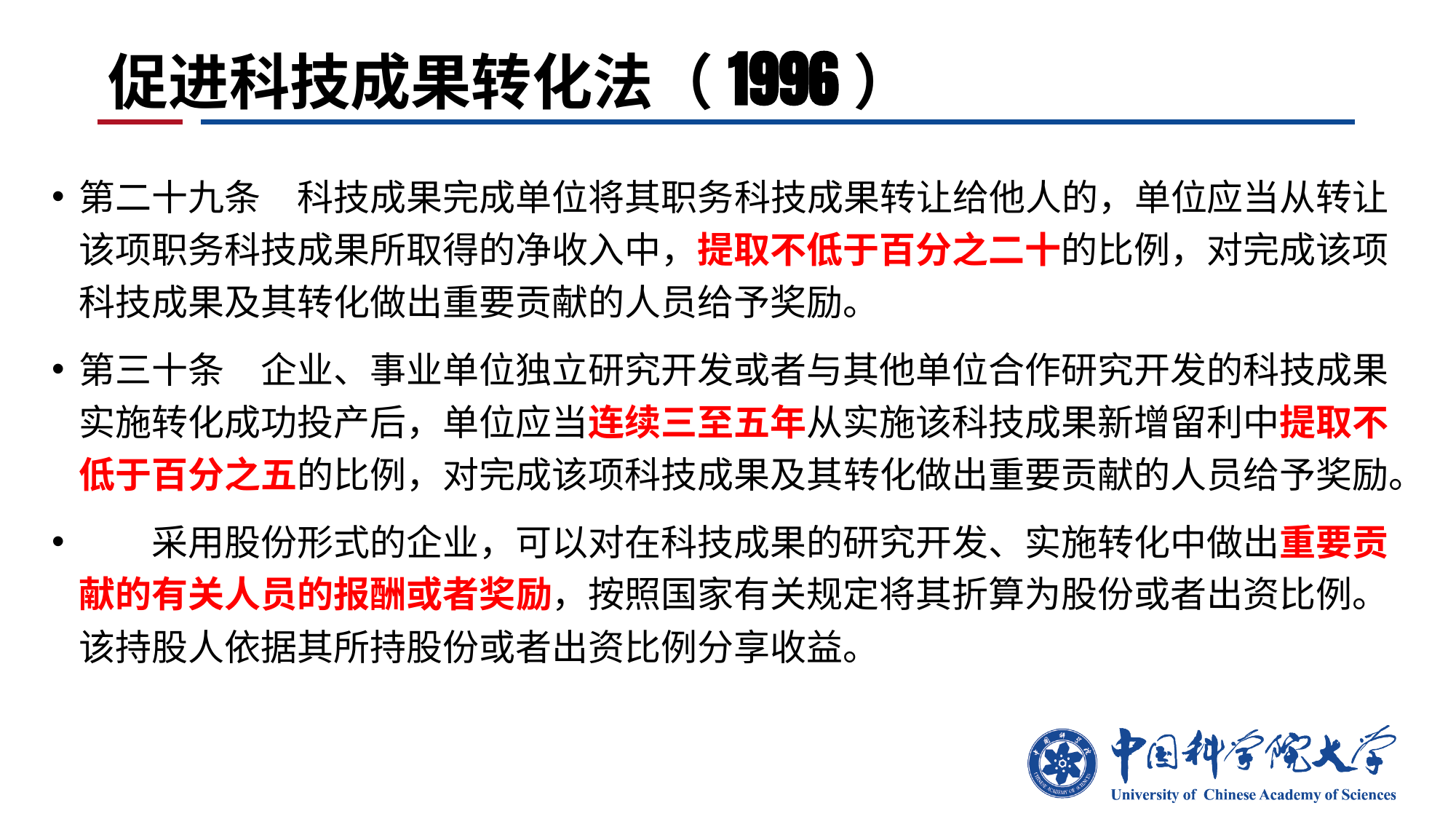

# 促进科技成果转化法（1996）
第二十九条　科技成果完成单位将其职务科技成果转让给他人的，单位应当从转让该项职务科技成果所取得的净收入中，提取不低于百分之二十的比例，对完成该项科技成果及其转化做出重要贡献的人员给予奖励。
第三十条　企业、事业单位独立研究开发或者与其他单位合作研究开发的科技成果实施转化成功投产后，单位应当连续三至五年从实施该科技成果新增留利中提取不低于百分之五的比例，对完成该项科技成果及其转化做出重要贡献的人员给予奖励。
　　采用股份形式的企业，可以对在科技成果的研究开发、实施转化中做出重要贡献的有关人员的报酬或者奖励，按照国家有关规定将其折算为股份或者出资比例。该持股人依据其所持股份或者出资比例分享收益。